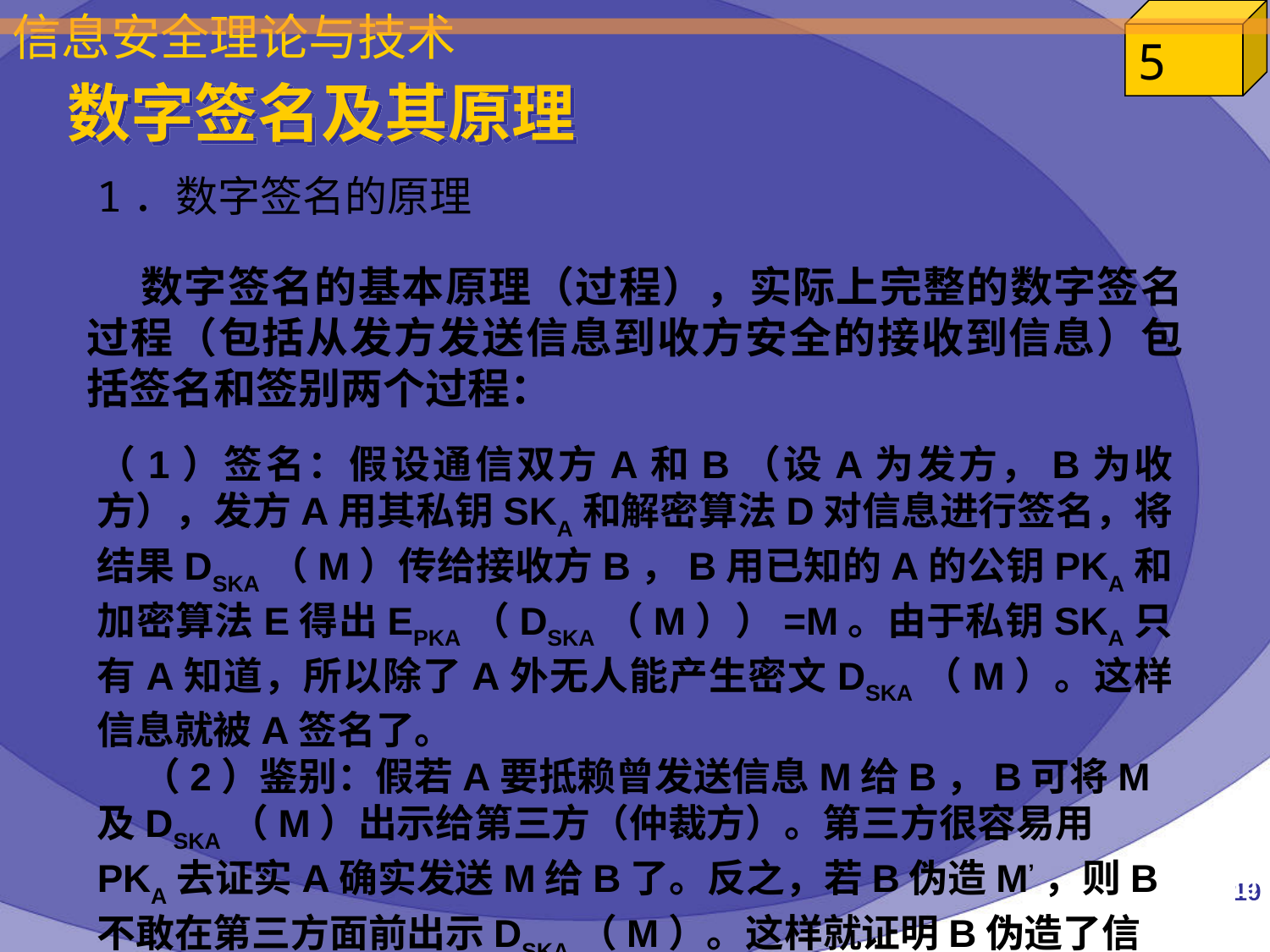

数字签名及其原理
1．数字签名的原理
    数字签名的基本原理（过程），实际上完整的数字签名过程（包括从发方发送信息到收方安全的接收到信息）包括签名和签别两个过程：
（1）签名：假设通信双方A和B（设A为发方，B为收方），发方A用其私钥SKA和解密算法D对信息进行签名，将结果DSKA（M）传给接收方B，B用已知的A的公钥PKA和加密算法E得出EPKA（DSKA（M））=M。由于私钥SKA只有A知道，所以除了A外无人能产生密文DSKA（M）。这样信息就被A签名了。
    （2）鉴别：假若A要抵赖曾发送信息M给B，B可将M及DSKA（M）出示给第三方（仲裁方）。第三方很容易用PKA去证实A确实发送M给B了。反之，若B伪造M’，则B不敢在第三方面前出示DSKA（M）。这样就证明B伪造了信息。
19